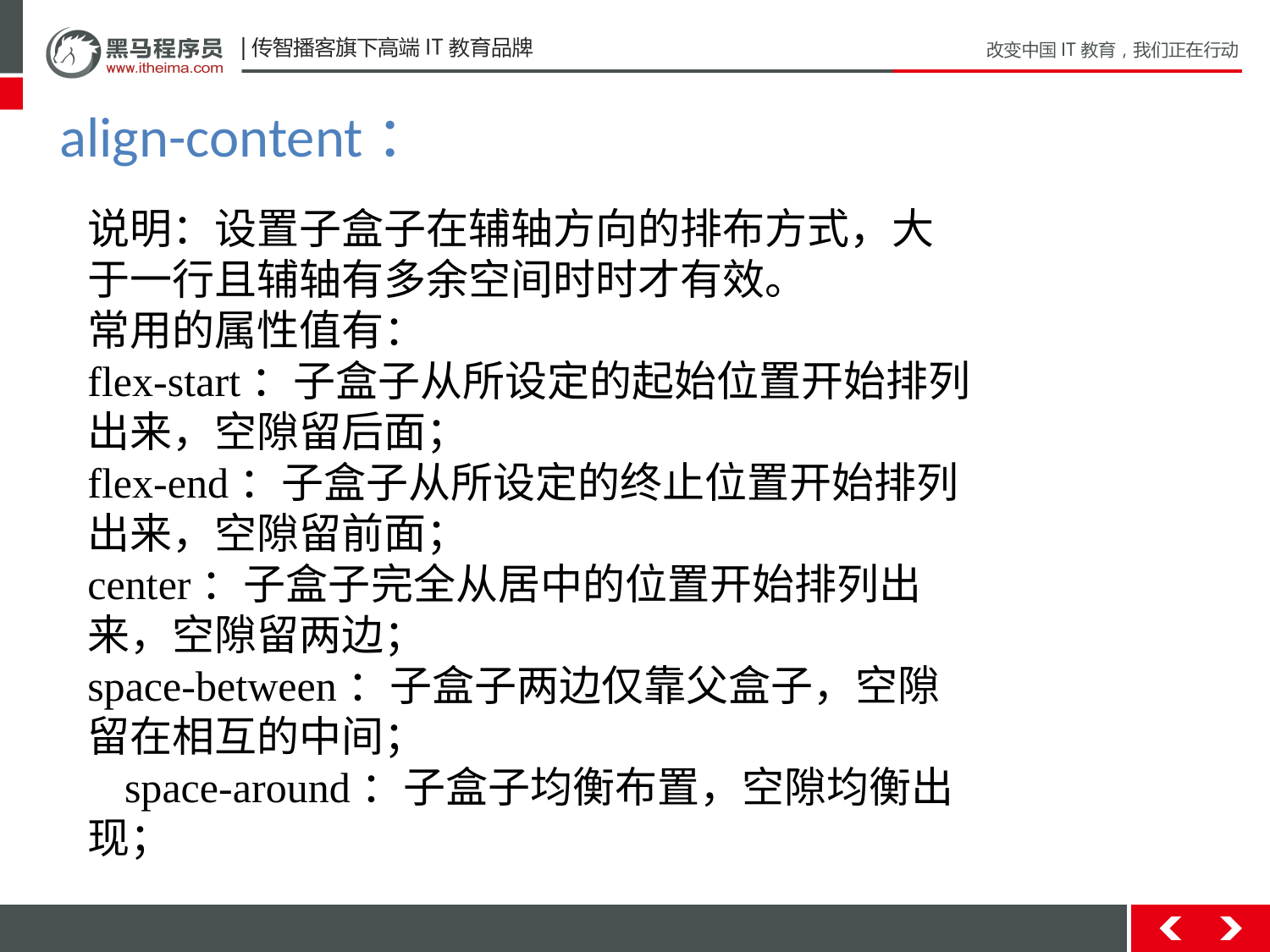

align-content：
说明：设置子盒子在辅轴方向的排布方式，大于一行且辅轴有多余空间时时才有效。常用的属性值有：flex-start：子盒子从所设定的起始位置开始排列出来，空隙留后面；flex-end：子盒子从所设定的终止位置开始排列出来，空隙留前面；center：子盒子完全从居中的位置开始排列出来，空隙留两边；space-between：子盒子两边仅靠父盒子，空隙留在相互的中间；space-around：子盒子均衡布置，空隙均衡出现；